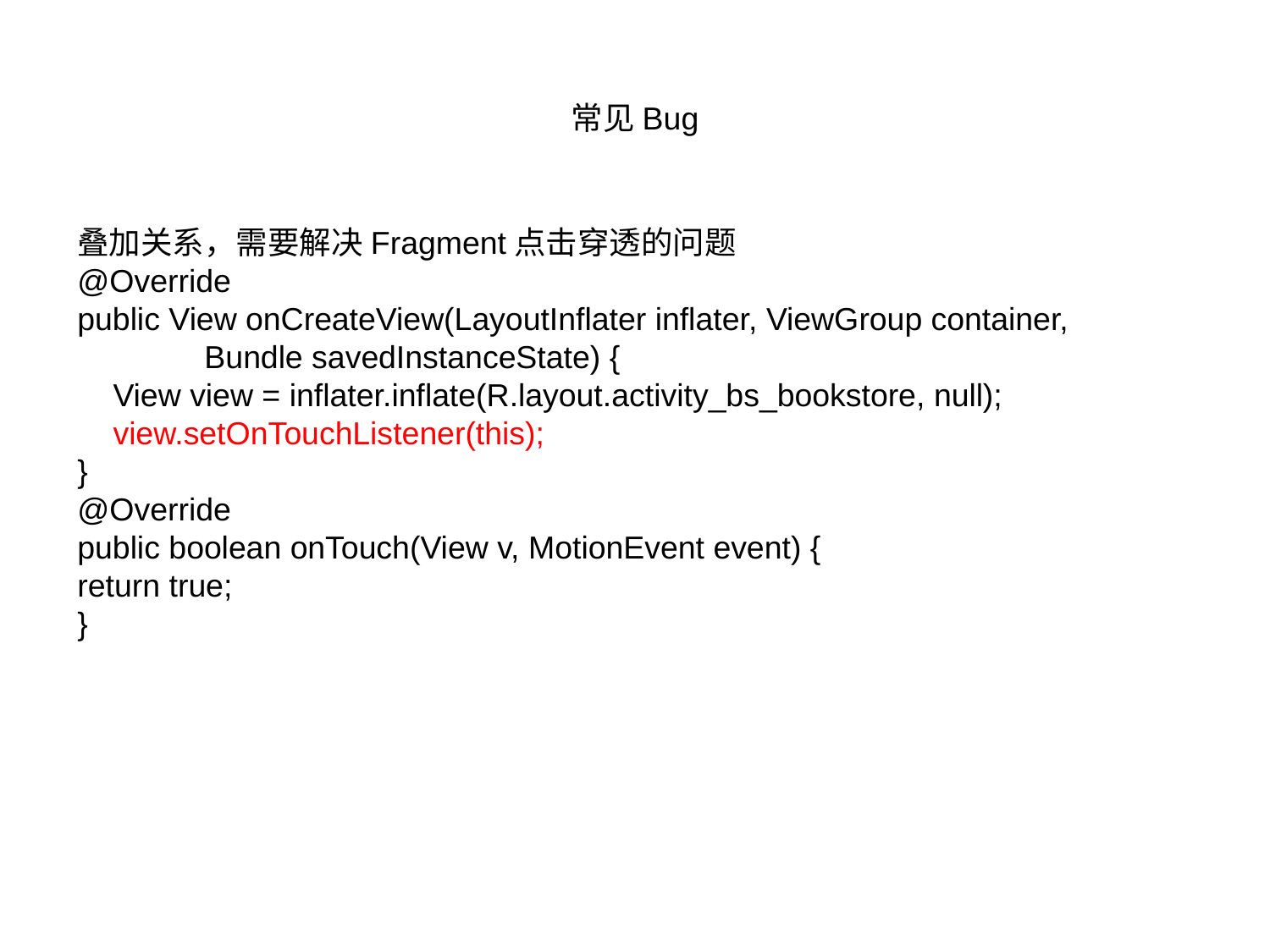

# 常见Bug
叠加关系，需要解决Fragment点击穿透的问题
@Override
public View onCreateView(LayoutInflater inflater, ViewGroup container,
	Bundle savedInstanceState) {
    View view = inflater.inflate(R.layout.activity_bs_bookstore, null);
    view.setOnTouchListener(this);
}
@Override
public boolean onTouch(View v, MotionEvent event) {
return true;
}